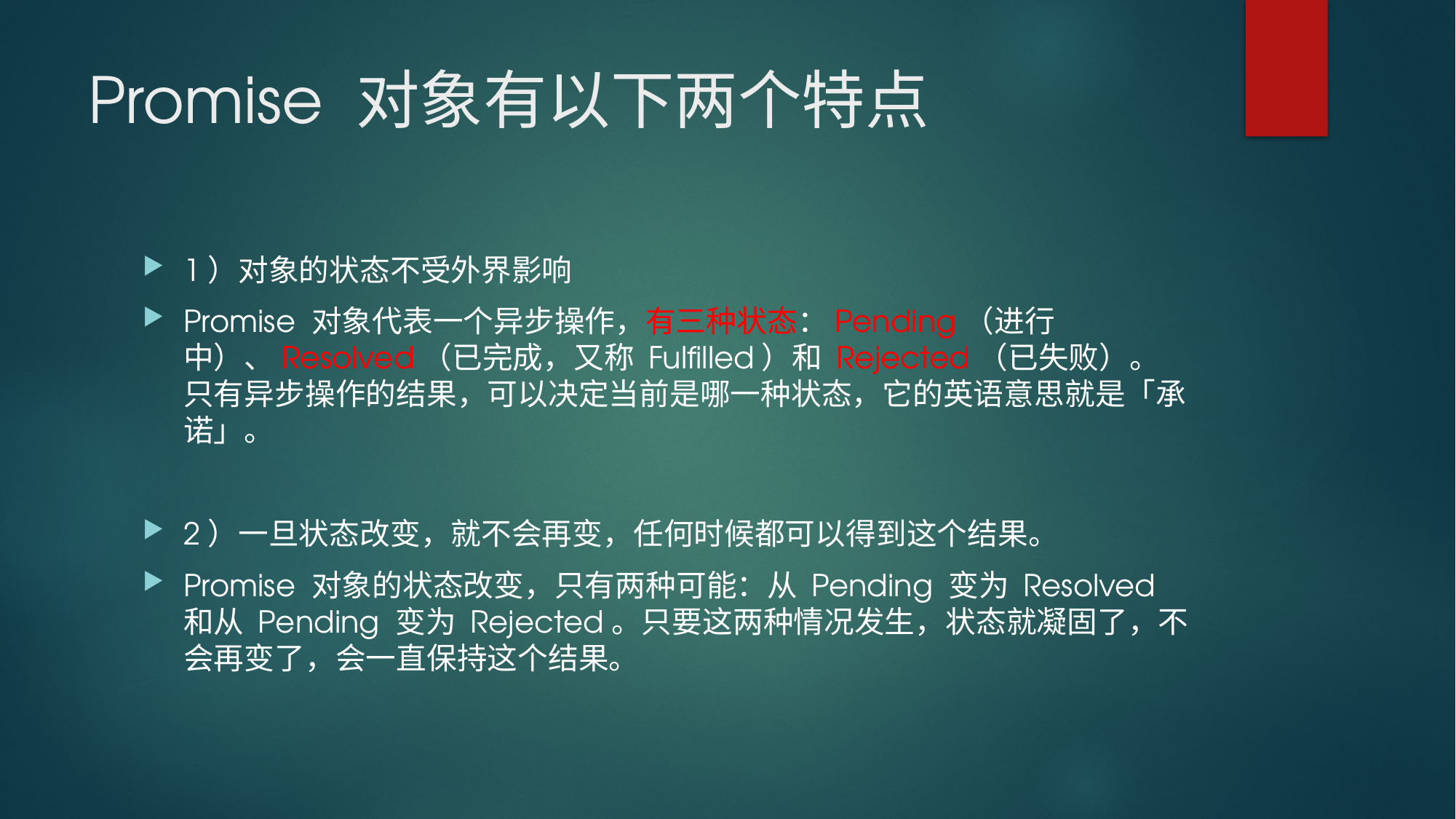

# Promise 对象有以下两个特点
1）对象的状态不受外界影响
Promise 对象代表一个异步操作，有三种状态：Pending（进行中）、Resolved（已完成，又称 Fulfilled）和 Rejected（已失败）。只有异步操作的结果，可以决定当前是哪一种状态，它的英语意思就是「承诺」。

2）一旦状态改变，就不会再变，任何时候都可以得到这个结果。
Promise 对象的状态改变，只有两种可能：从 Pending 变为 Resolved 和从 Pending 变为 Rejected。只要这两种情况发生，状态就凝固了，不会再变了，会一直保持这个结果。